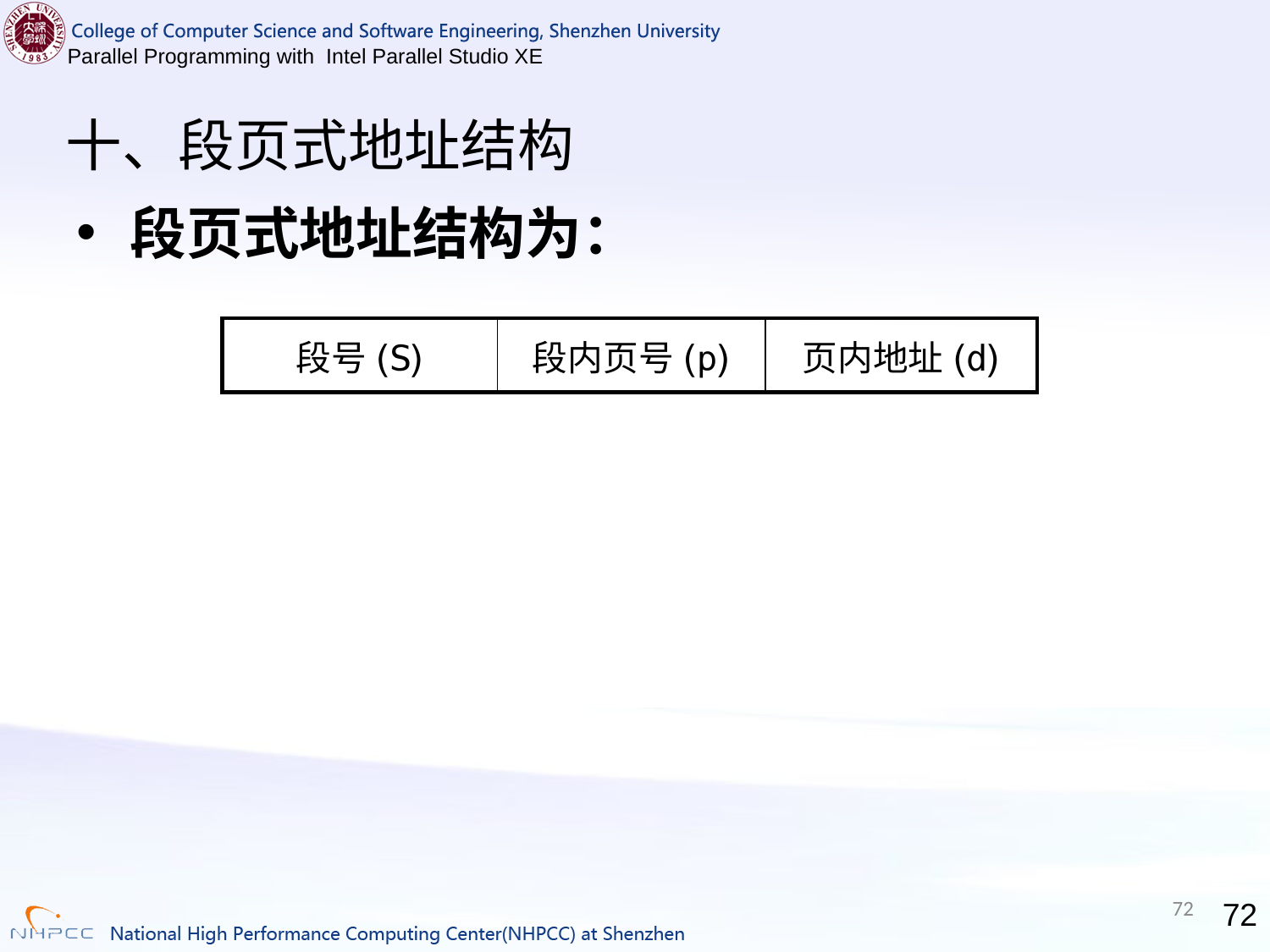

# 十、段页式地址结构
段页式地址结构为：
| 段号(S) | 段内页号(p) | 页内地址(d) |
| --- | --- | --- |
72
72